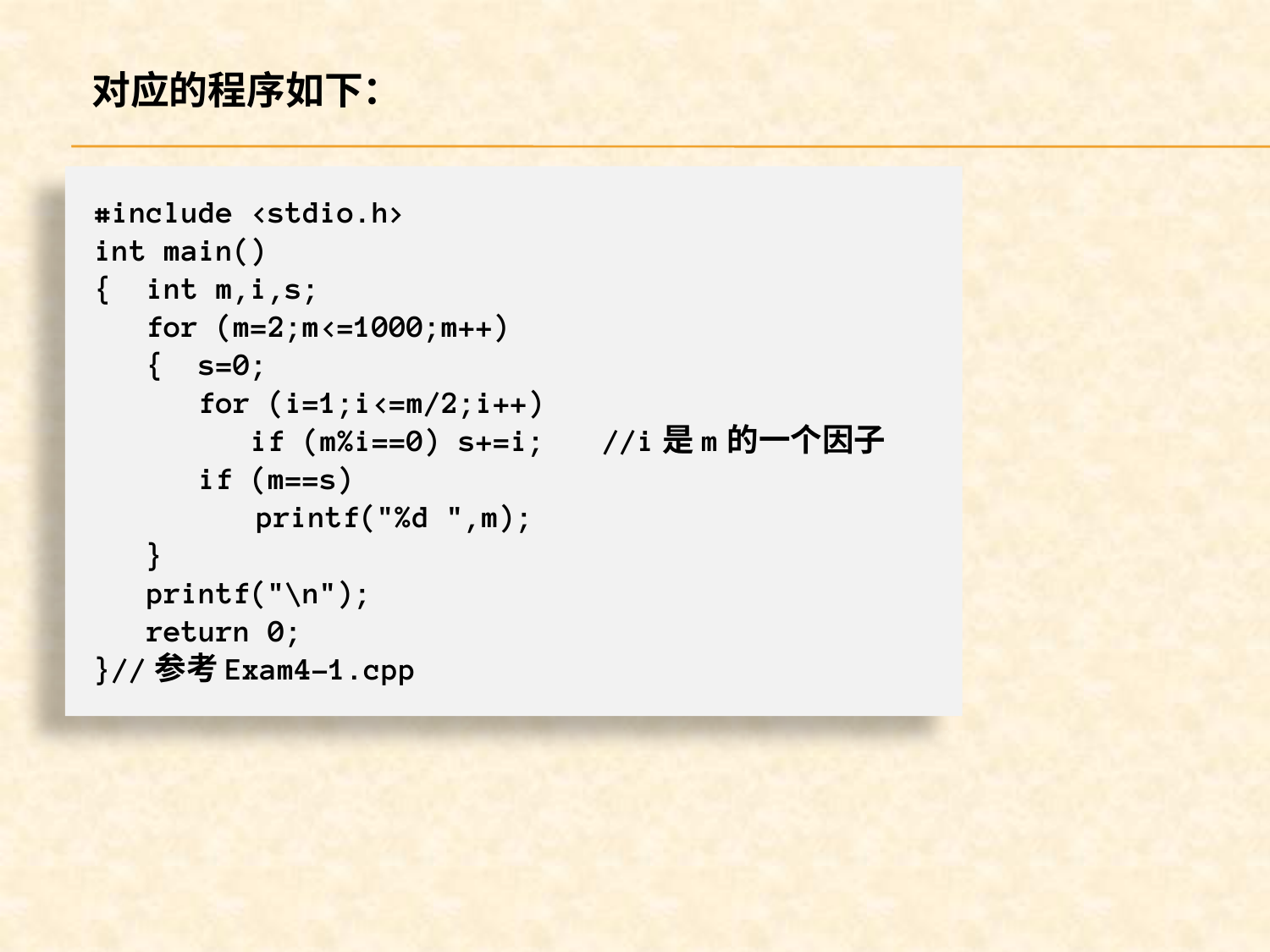

对应的程序如下：
#include <stdio.h>
int main()
{  int m,i,s;
   for (m=2;m<=1000;m++)
   {  s=0;
      for (i=1;i<=m/2;i++)
         if (m%i==0) s+=i;	//i是m的一个因子
      if (m==s)
	  printf("%d ",m);
   }
   printf("\n");
   return 0;
}//参考Exam4-1.cpp